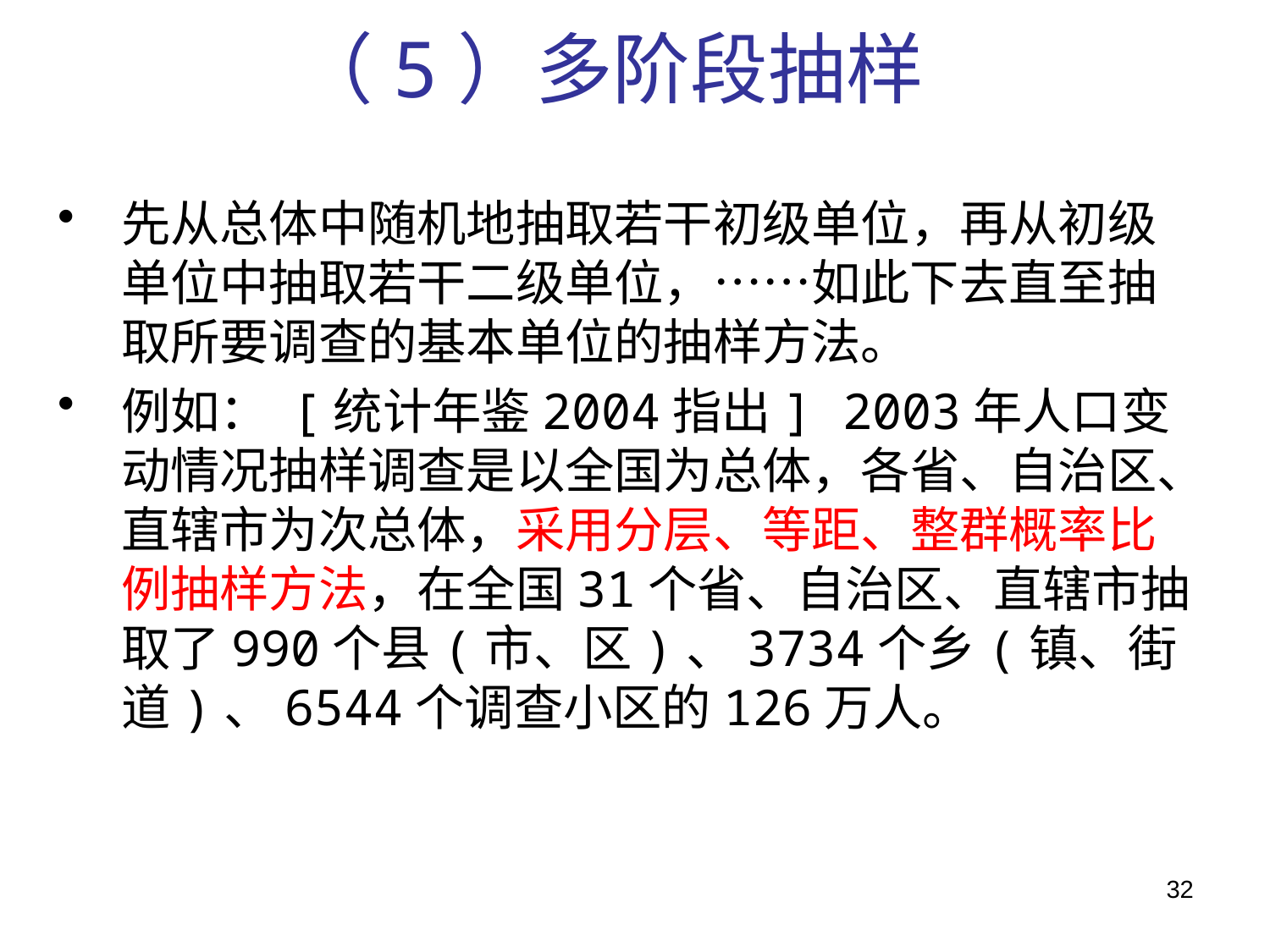

# （5）多阶段抽样
先从总体中随机地抽取若干初级单位，再从初级单位中抽取若干二级单位，……如此下去直至抽取所要调查的基本单位的抽样方法。
例如： [统计年鉴2004指出] 2003年人口变动情况抽样调查是以全国为总体，各省、自治区、直辖市为次总体，采用分层、等距、整群概率比例抽样方法，在全国31个省、自治区、直辖市抽取了990个县(市、区)、3734个乡(镇、街道)、6544个调查小区的126万人。
32